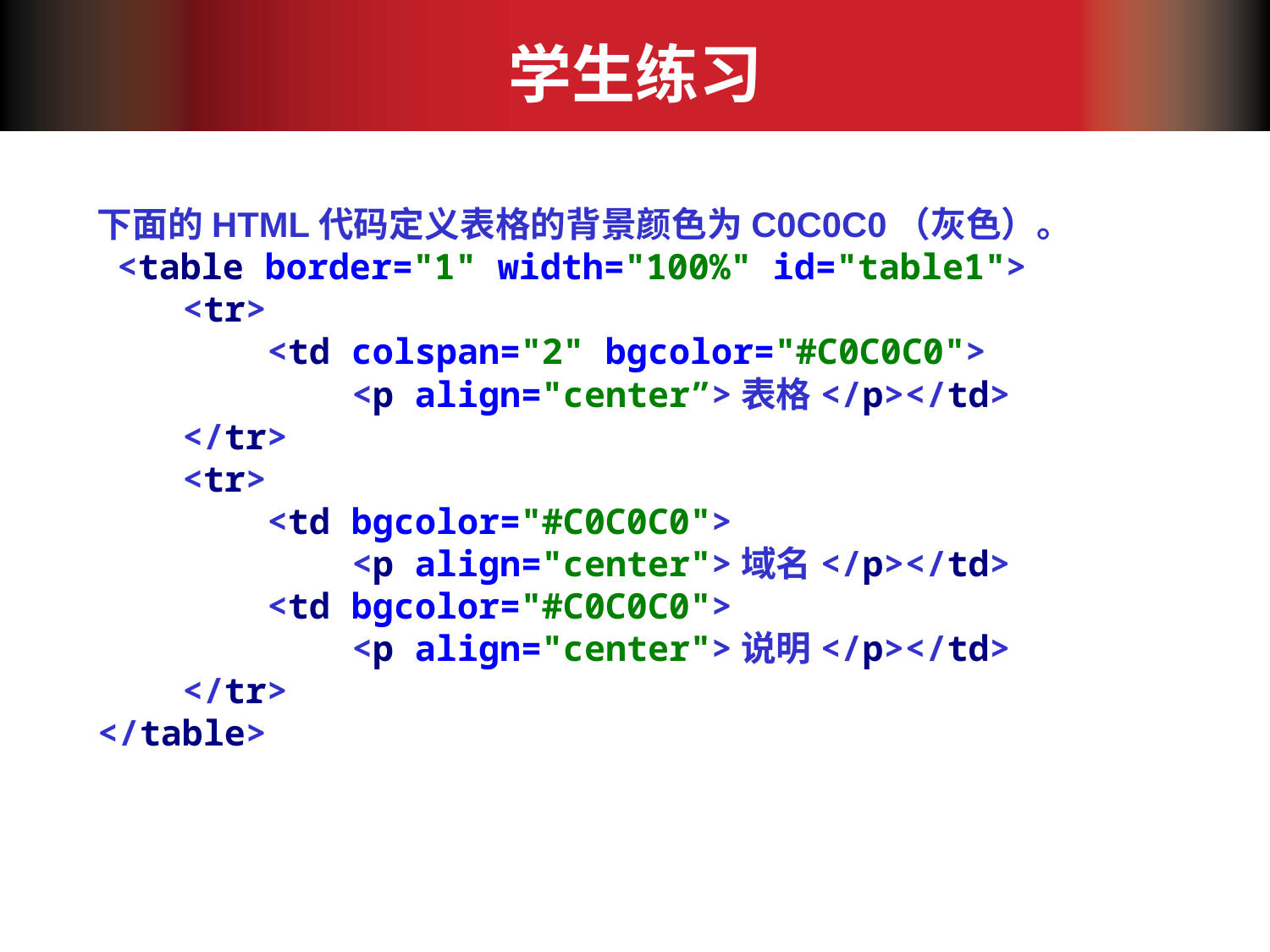

# 学生练习
下面的HTML代码定义表格的背景颜色为C0C0C0（灰色）。
  <table border="1" width="100%" id="table1">
    <tr>
        <td colspan="2" bgcolor="#C0C0C0">
            <p align="center”>表格</p></td>
    </tr>
    <tr>
        <td bgcolor="#C0C0C0">
            <p align="center">域名</p></td>
        <td bgcolor="#C0C0C0">
            <p align="center">说明</p></td>
    </tr>
</table>